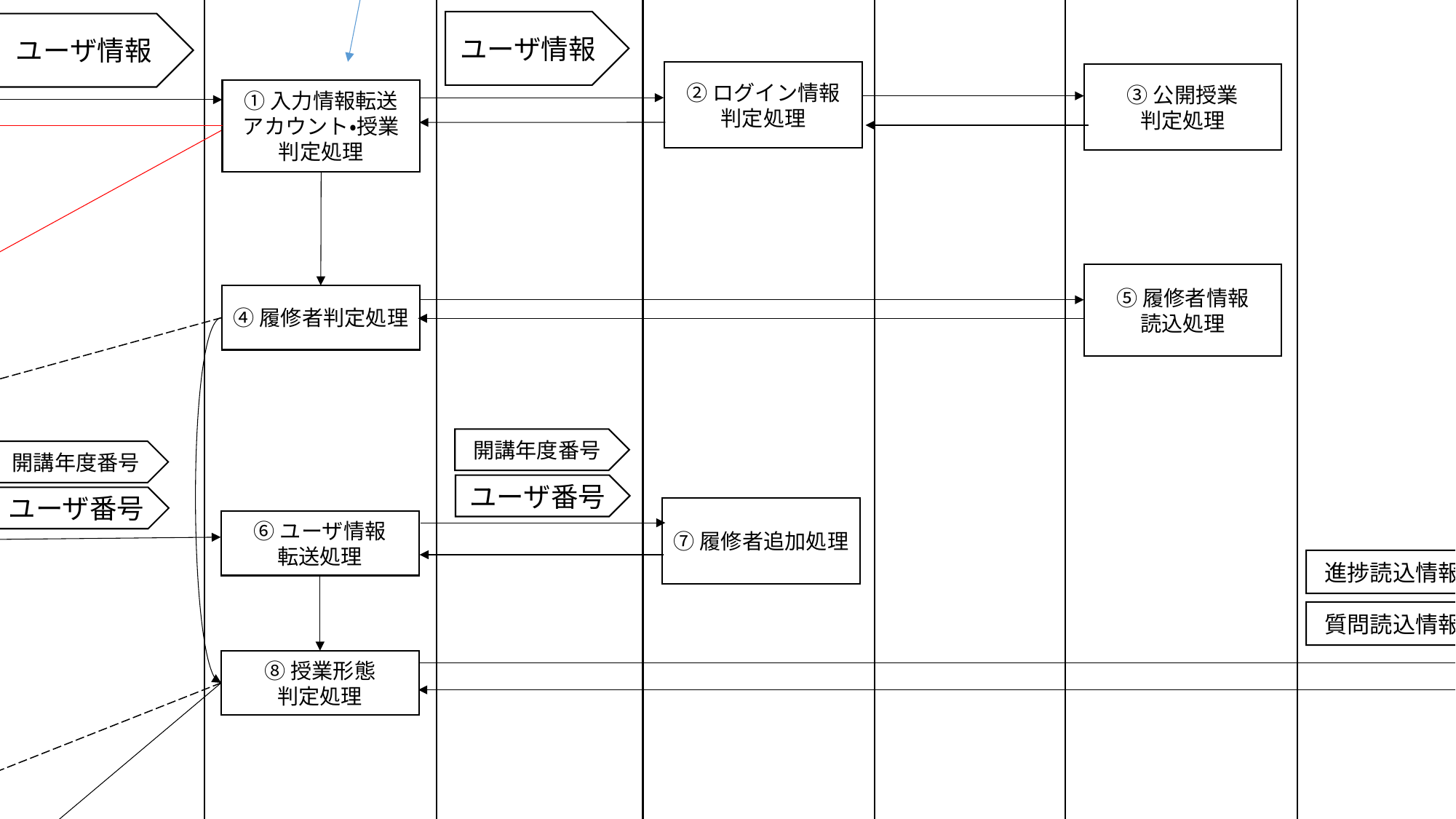

これの名前がわからんからそのままにしてる
ユーザ情報管理部
学生
入力受付部
開講授業情報管理部
質問管理部
進捗管理部

ログイン画面
ユーザ情報
ユーザ情報
ユーザ情報
入力・ログイン
ボタン押下
②ログイン情報
判定処理
③公開授業
判定処理
①入力情報転送
アカウント・授業
判定処理
未開講時
画面表示
⑤履修者情報
読込処理
④履修者判定処理
履修者登録
画面表示
開講年度番号
開講年度番号
ユーザ番号
ユーザ番号
⑦履修者追加処理
⑥ユーザ情報
転送処理
履修者登録
ボタン押下
進捗読込情報
進捗読込情報
質問読込情報
⑨質問読込処理
⑩進捗読込処理
⑧授業形態
判定処理
グループ選択・作成画面表示
学生用のホーム画面表示